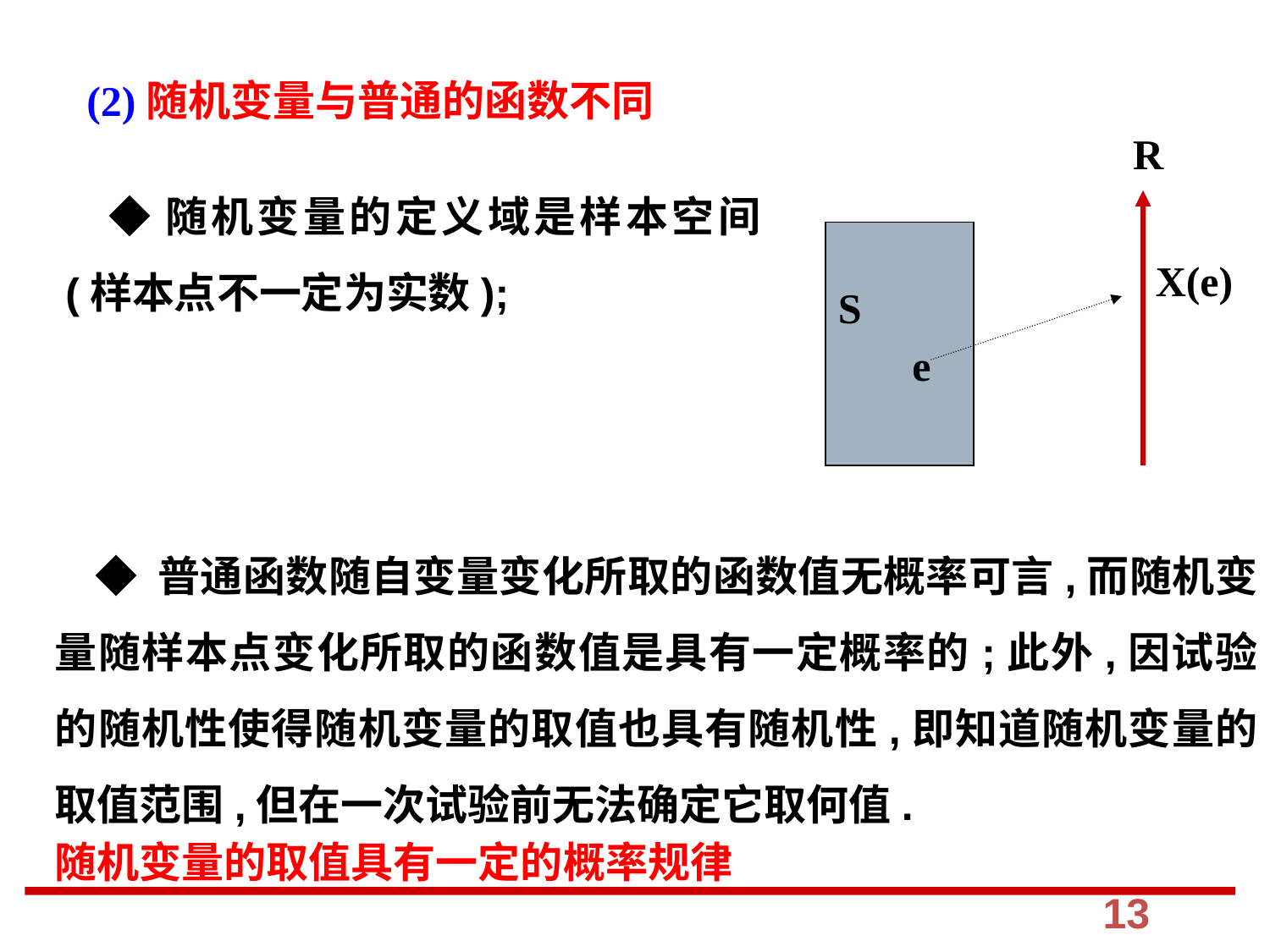

(2)随机变量与普通的函数不同
R
   ◆随机变量的定义域是样本空间(样本点不一定为实数);

S

X(e)

e
    ◆ 普通函数随自变量变化所取的函数值无概率可言,而随机变量随样本点变化所取的函数值是具有一定概率的;此外,因试验的随机性使得随机变量的取值也具有随机性,即知道随机变量的取值范围,但在一次试验前无法确定它取何值.
随机变量的取值具有一定的概率规律
13